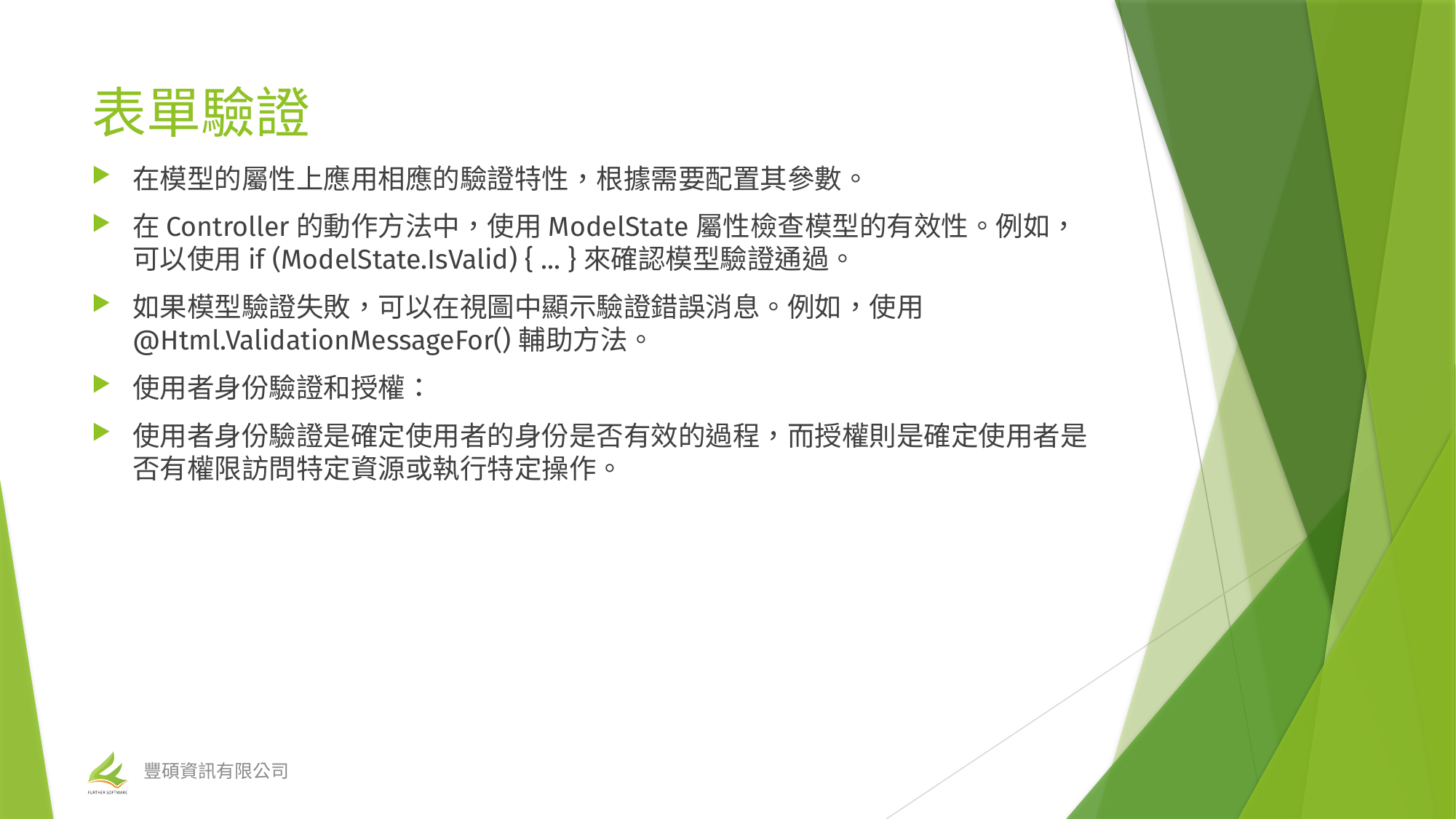

# 表單驗證
在模型的屬性上應用相應的驗證特性，根據需要配置其參數。
在Controller的動作方法中，使用ModelState屬性檢查模型的有效性。例如，可以使用if (ModelState.IsValid) { ... }來確認模型驗證通過。
如果模型驗證失敗，可以在視圖中顯示驗證錯誤消息。例如，使用@Html.ValidationMessageFor()輔助方法。
使用者身份驗證和授權：
使用者身份驗證是確定使用者的身份是否有效的過程，而授權則是確定使用者是否有權限訪問特定資源或執行特定操作。
豐碩資訊有限公司